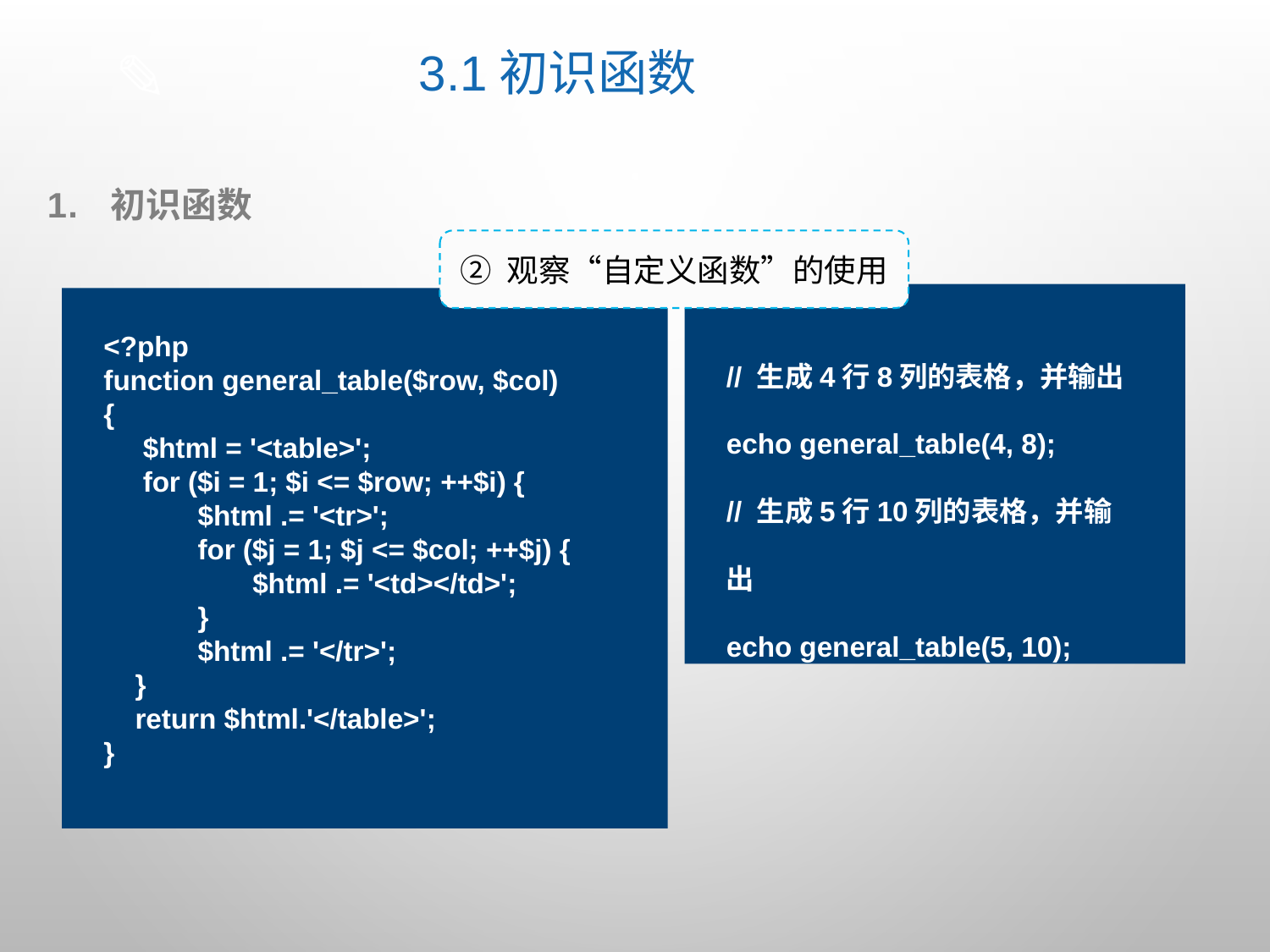

# 3.1初识函数
初识函数
② 观察“自定义函数”的使用

// 生成4行8列的表格，并输出
echo general_table(4, 8);
// 生成5行10列的表格，并输出
echo general_table(5, 10);

<?php
function general_table($row, $col)
{
     $html = '<table>';
     for ($i = 1; $i <= $row; ++$i) {
            $html .= '<tr>';
            for ($j = 1; $j <= $col; ++$j) {
                   $html .= '<td></td>';
            }
            $html .= '</tr>';
    }
    return $html.'</table>';
}